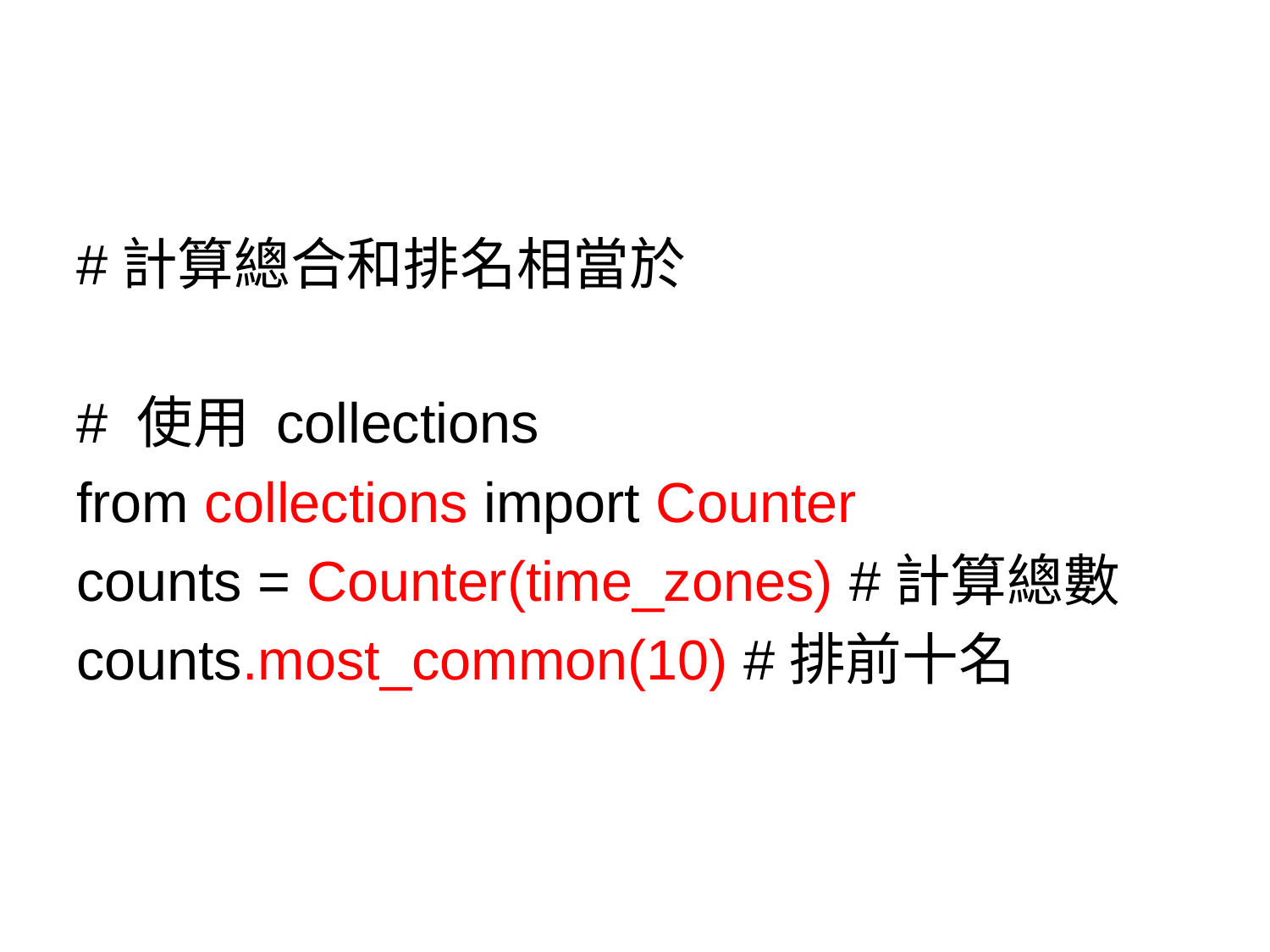

#
#計算總合和排名相當於

# 使用 collections
from collections import Counter
counts = Counter(time_zones) #計算總數
counts.most_common(10) #排前十名